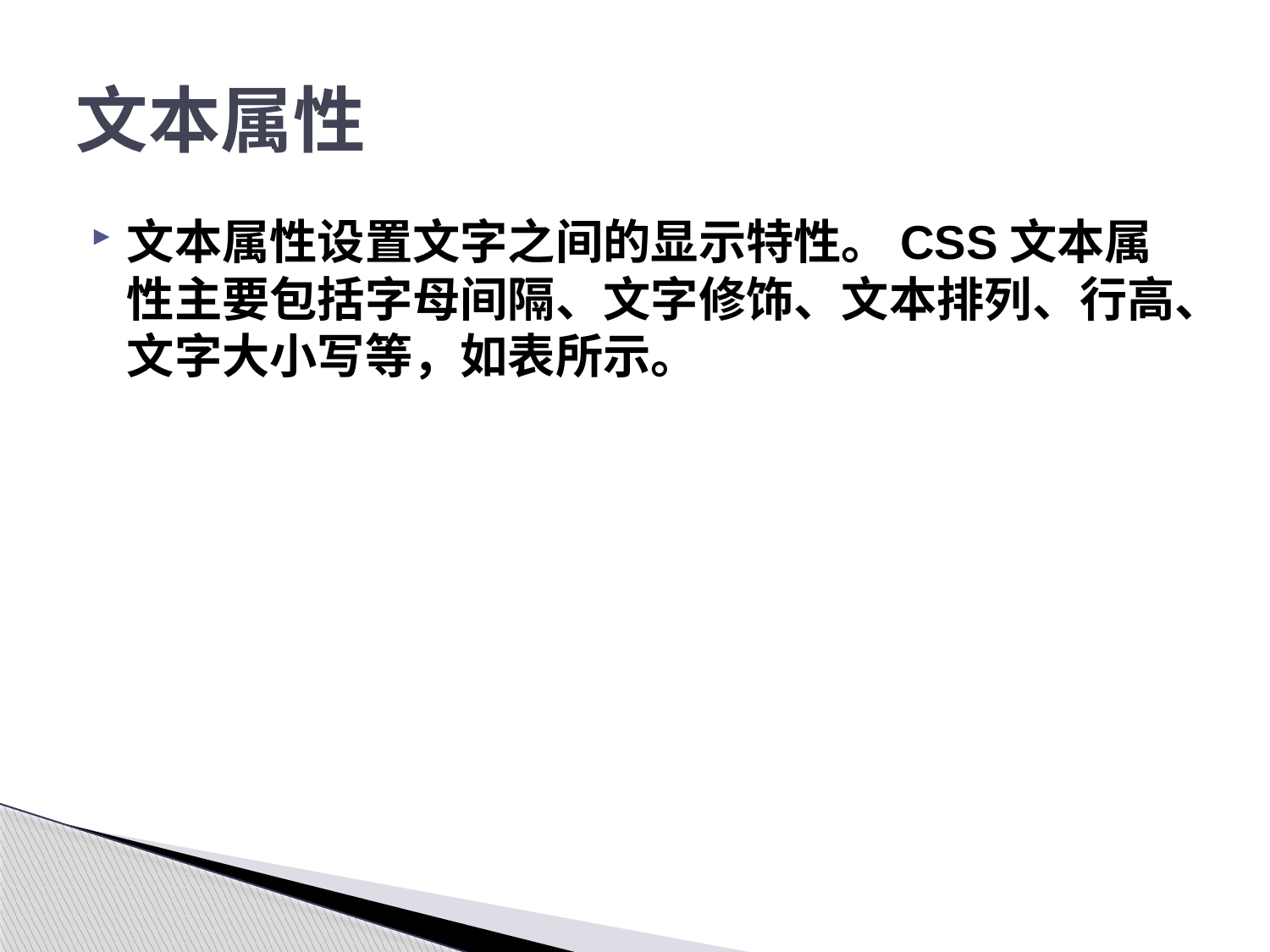

# 文本属性
文本属性设置文字之间的显示特性。CSS文本属性主要包括字母间隔、文字修饰、文本排列、行高、文字大小写等，如表所示。